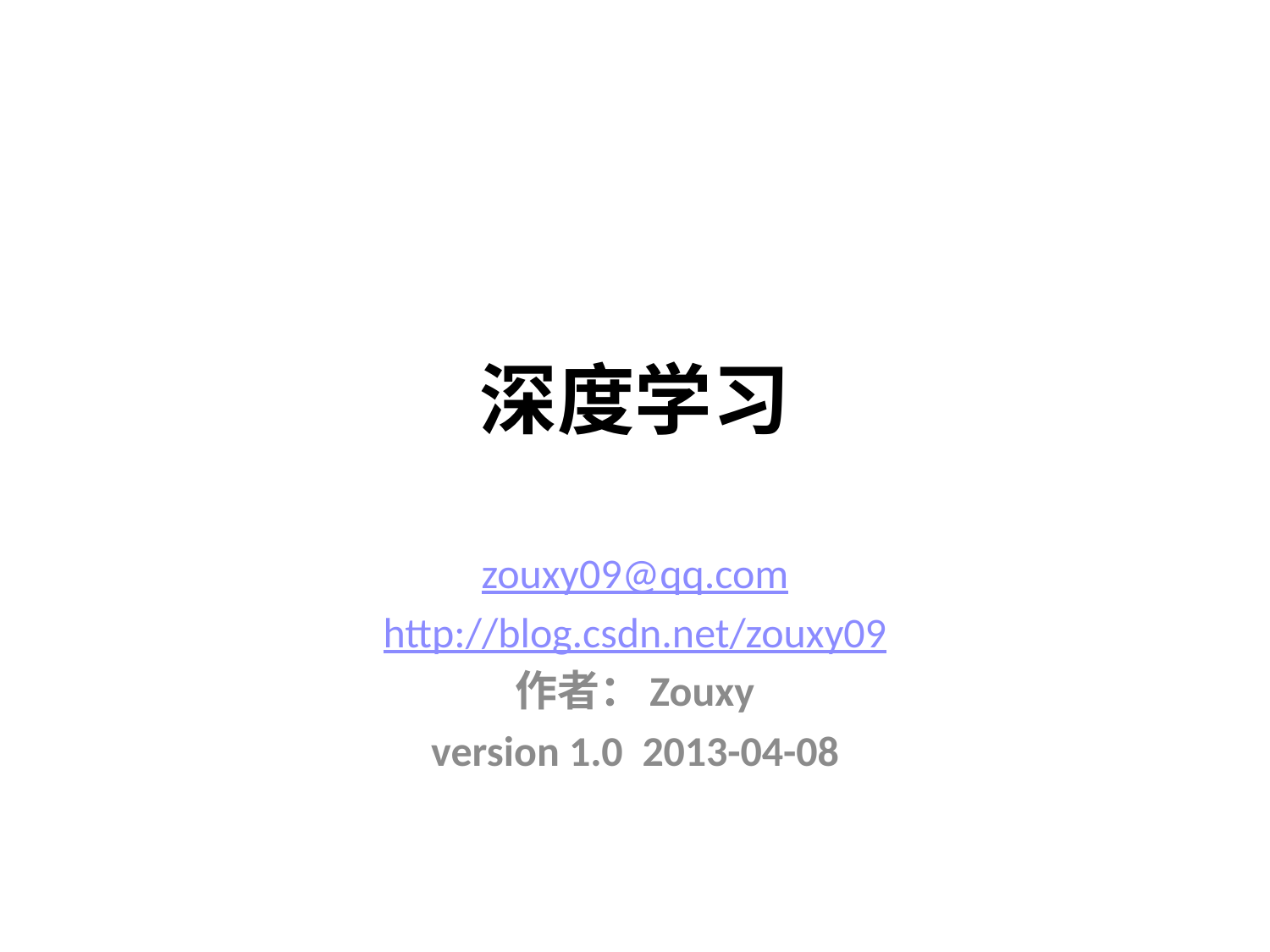

# 深度学习
zouxy09@qq.com
http://blog.csdn.net/zouxy09
作者：Zouxy
version 1.0  2013-04-08